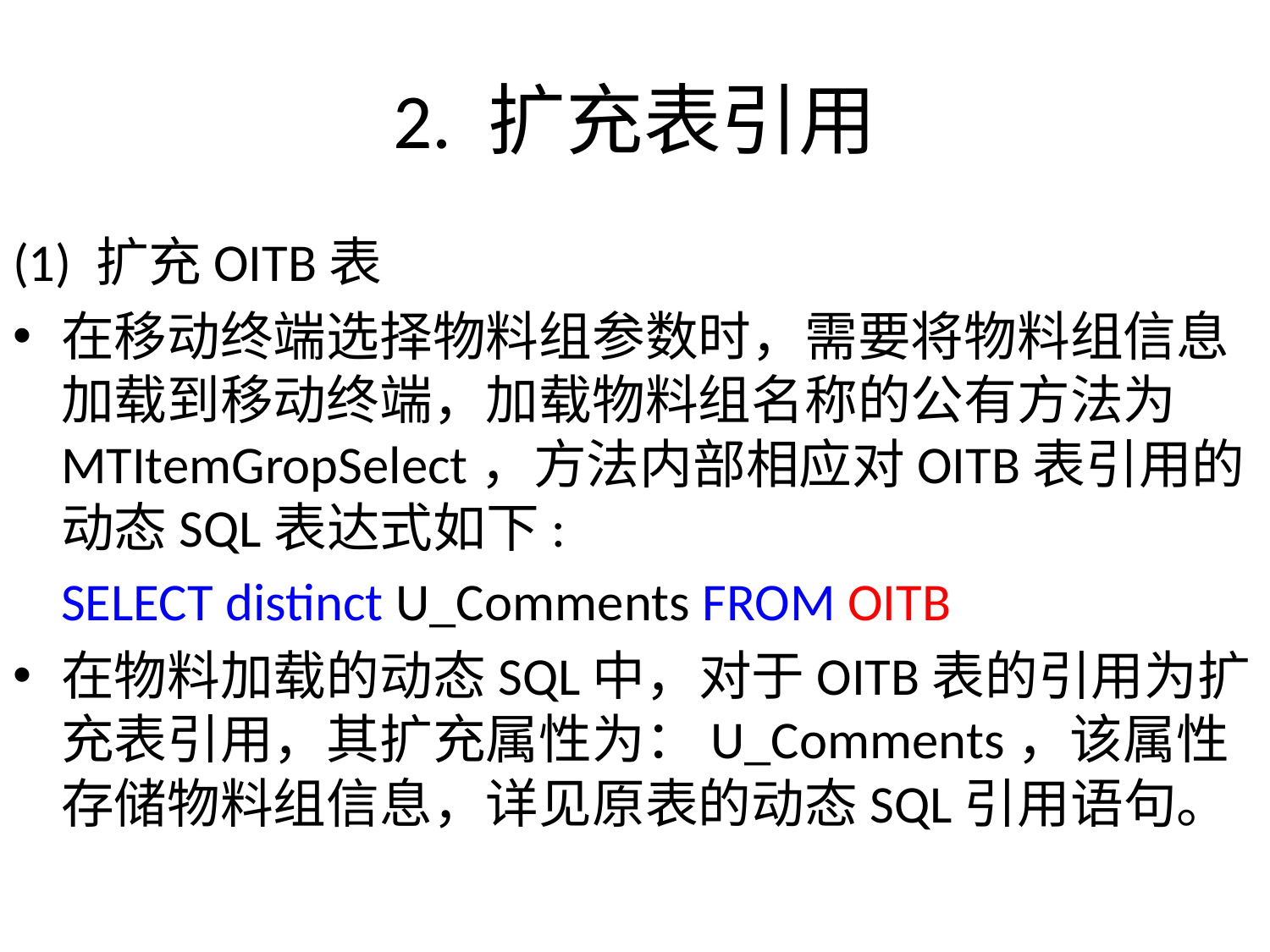

# 2. 扩充表引用
(1) 扩充OITB表
在移动终端选择物料组参数时，需要将物料组信息加载到移动终端，加载物料组名称的公有方法为MTItemGropSelect，方法内部相应对OITB表引用的动态SQL表达式如下:
	SELECT distinct U_Comments FROM OITB
在物料加载的动态SQL中，对于OITB表的引用为扩充表引用，其扩充属性为：U_Comments，该属性存储物料组信息，详见原表的动态SQL引用语句。